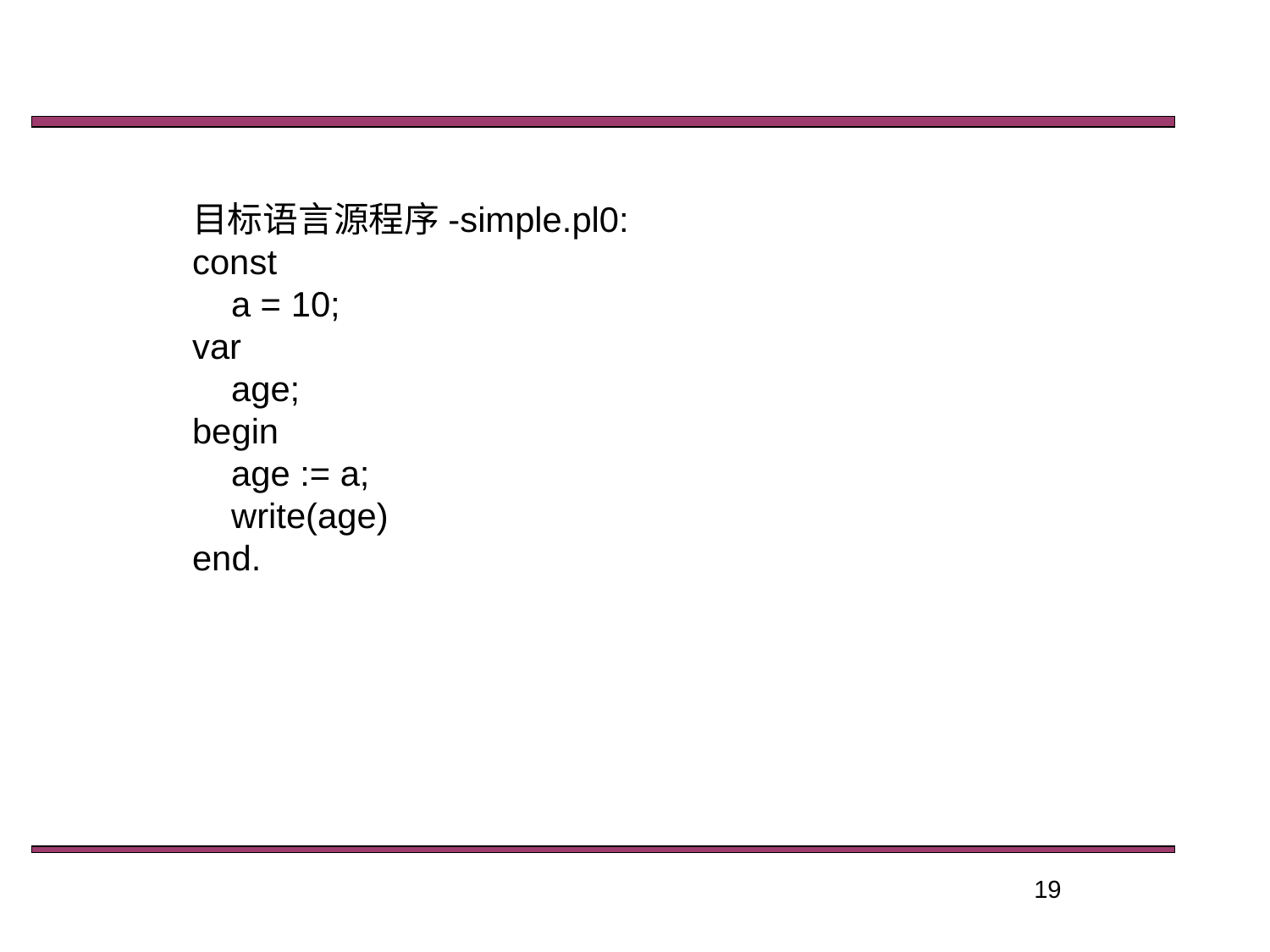

目标语言源程序-simple.pl0:
const
    a = 10;
var
    age;
begin
    age := a;
    write(age)
end.
19